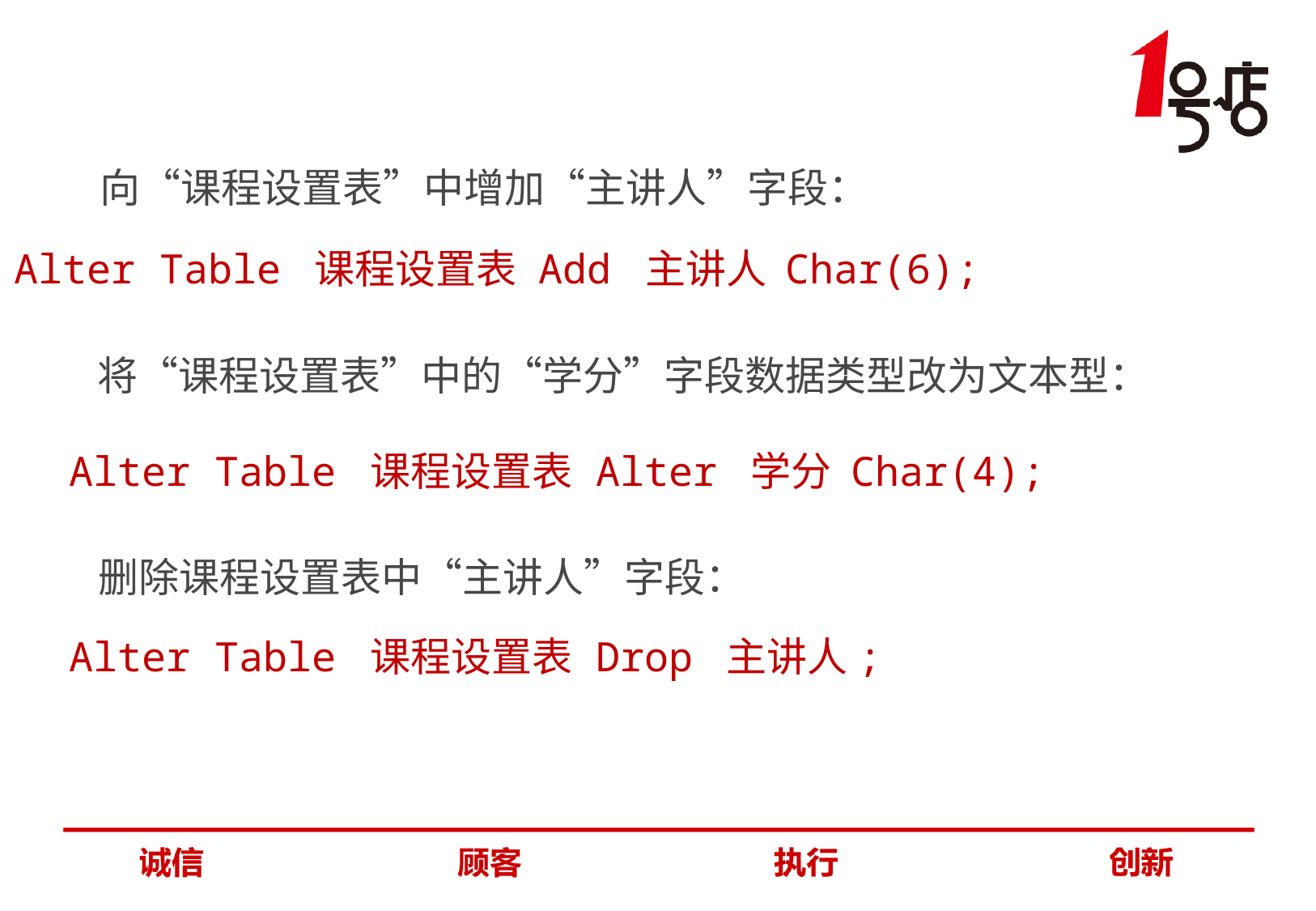

向“课程设置表”中增加“主讲人”字段：
Alter Table 课程设置表  Add 主讲人 Char(6);
将“课程设置表”中的“学分”字段数据类型改为文本型：
Alter Table 课程设置表  Alter 学分 Char(4);
删除课程设置表中“主讲人”字段：
Alter Table 课程设置表  Drop 主讲人;